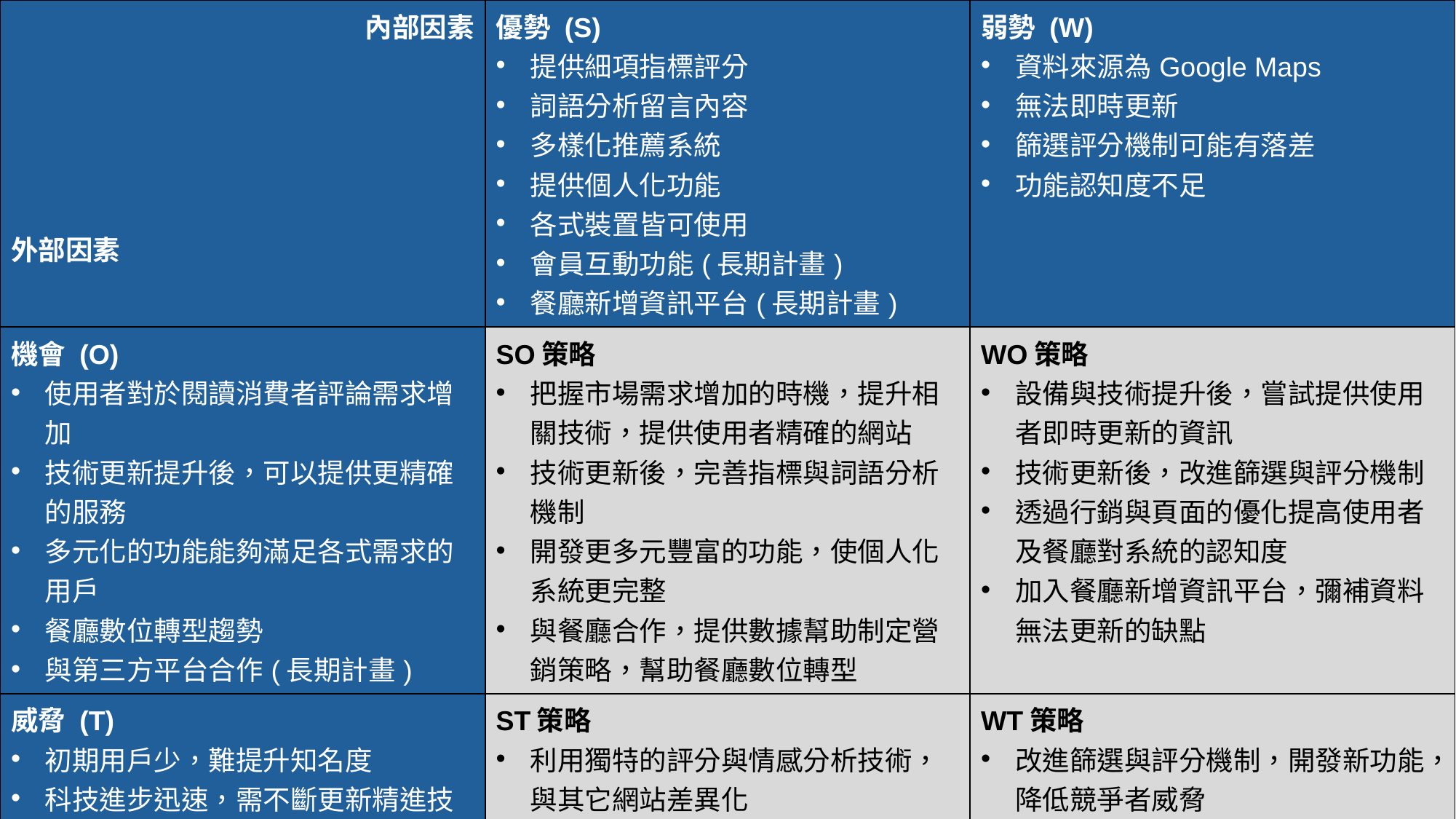

| 內部因素 外部因素 | 優勢 (S) 提供細項指標評分 詞語分析留言內容 多樣化推薦系統 提供個人化功能 各式裝置皆可使用 會員互動功能(長期計畫) 餐廳新增資訊平台(長期計畫) | 弱勢 (W) 資料來源為Google Maps 無法即時更新 篩選評分機制可能有落差 功能認知度不足 |
| --- | --- | --- |
| 機會 (O) 使用者對於閱讀消費者評論需求增加 技術更新提升後，可以提供更精確的服務 多元化的功能能夠滿足各式需求的用戶 餐廳數位轉型趨勢 與第三方平台合作(長期計畫) | SO策略 把握市場需求增加的時機，提升相關技術，提供使用者精確的網站 技術更新後，完善指標與詞語分析機制 開發更多元豐富的功能，使個人化系統更完整 與餐廳合作，提供數據幫助制定營銷策略，幫助餐廳數位轉型 | WO策略 設備與技術提升後，嘗試提供使用者即時更新的資訊 技術更新後，改進篩選與評分機制 透過行銷與頁面的優化提高使用者及餐廳對系統的認知度 加入餐廳新增資訊平台，彌補資料無法更新的缺點 |
| 威脅 (T) 初期用戶少，難提升知名度 科技進步迅速，需不斷更新精進技術 未來可能有類似網站競爭者加入 | ST策略 利用獨特的評分與情感分析技術，與其它網站差異化 利用各式裝置可使用的優勢，增加使用通路 建立好的品牌形象，提升消費者忠誠度，降低競爭者威脅 | WT策略 改進篩選與評分機制，開發新功能，降低競爭者威脅 嘗試提升網站知名度與即時性 需要注意使用其它資料來源的競爭者 |